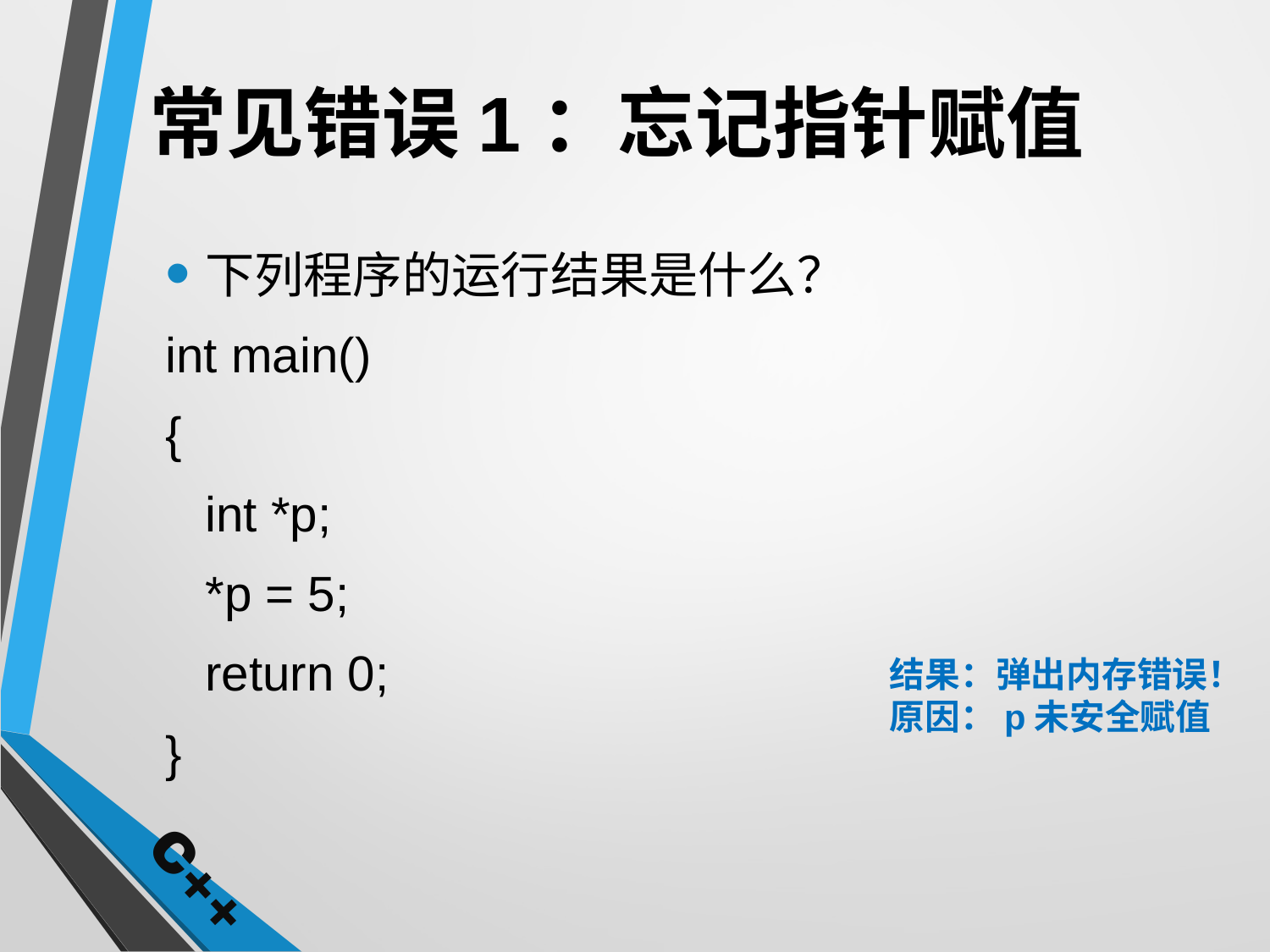

# 常见错误1：忘记指针赋值
下列程序的运行结果是什么？
int main()
{
	int *p;
	*p = 5;
	return 0;
}
结果：弹出内存错误！
原因：p未安全赋值